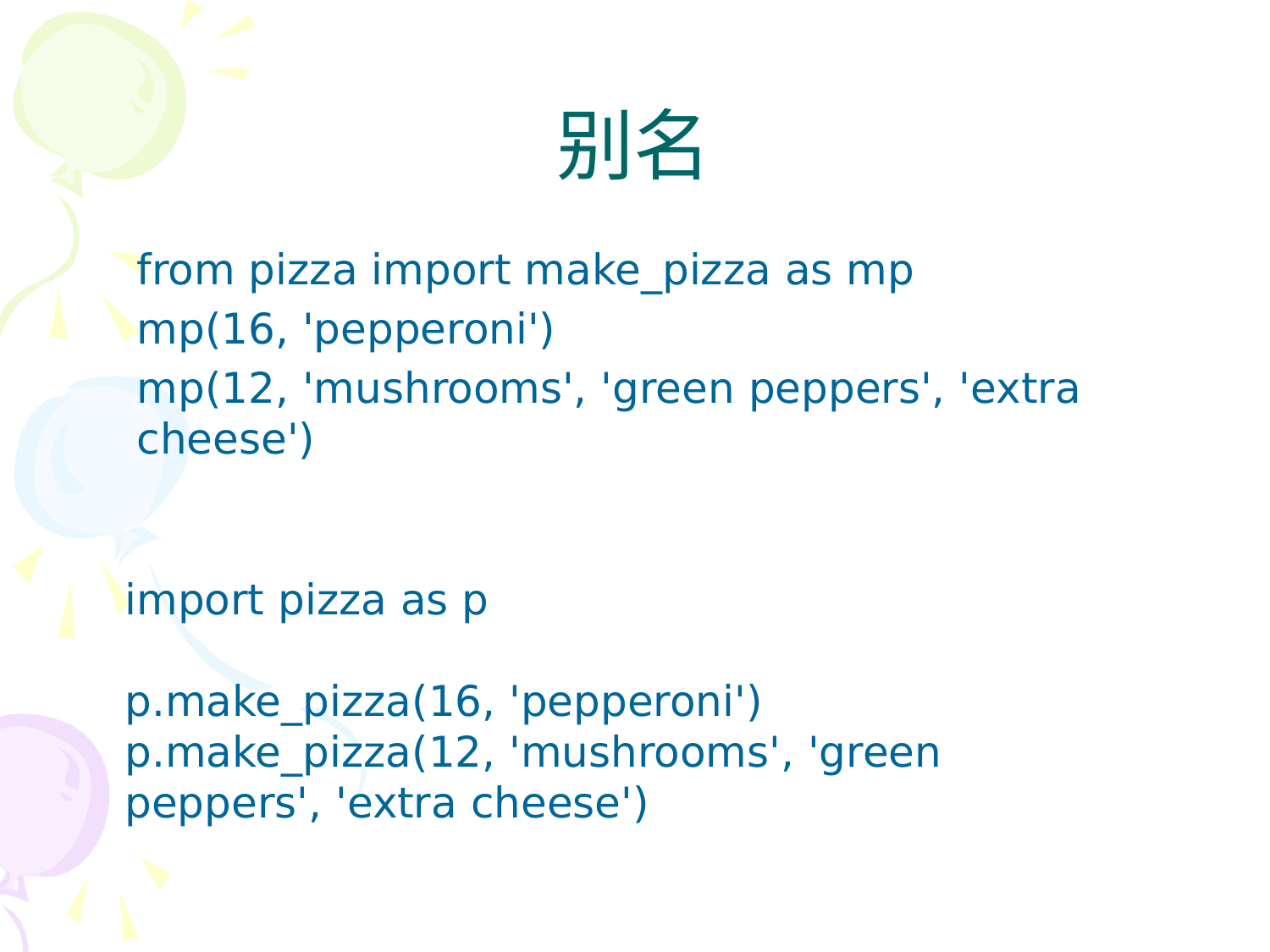

# 别名
from pizza import make_pizza as mp
mp(16, 'pepperoni')
mp(12, 'mushrooms', 'green peppers', 'extra cheese')

import pizza as p

p.make_pizza(16, 'pepperoni')
p.make_pizza(12, 'mushrooms', 'green peppers', 'extra cheese')